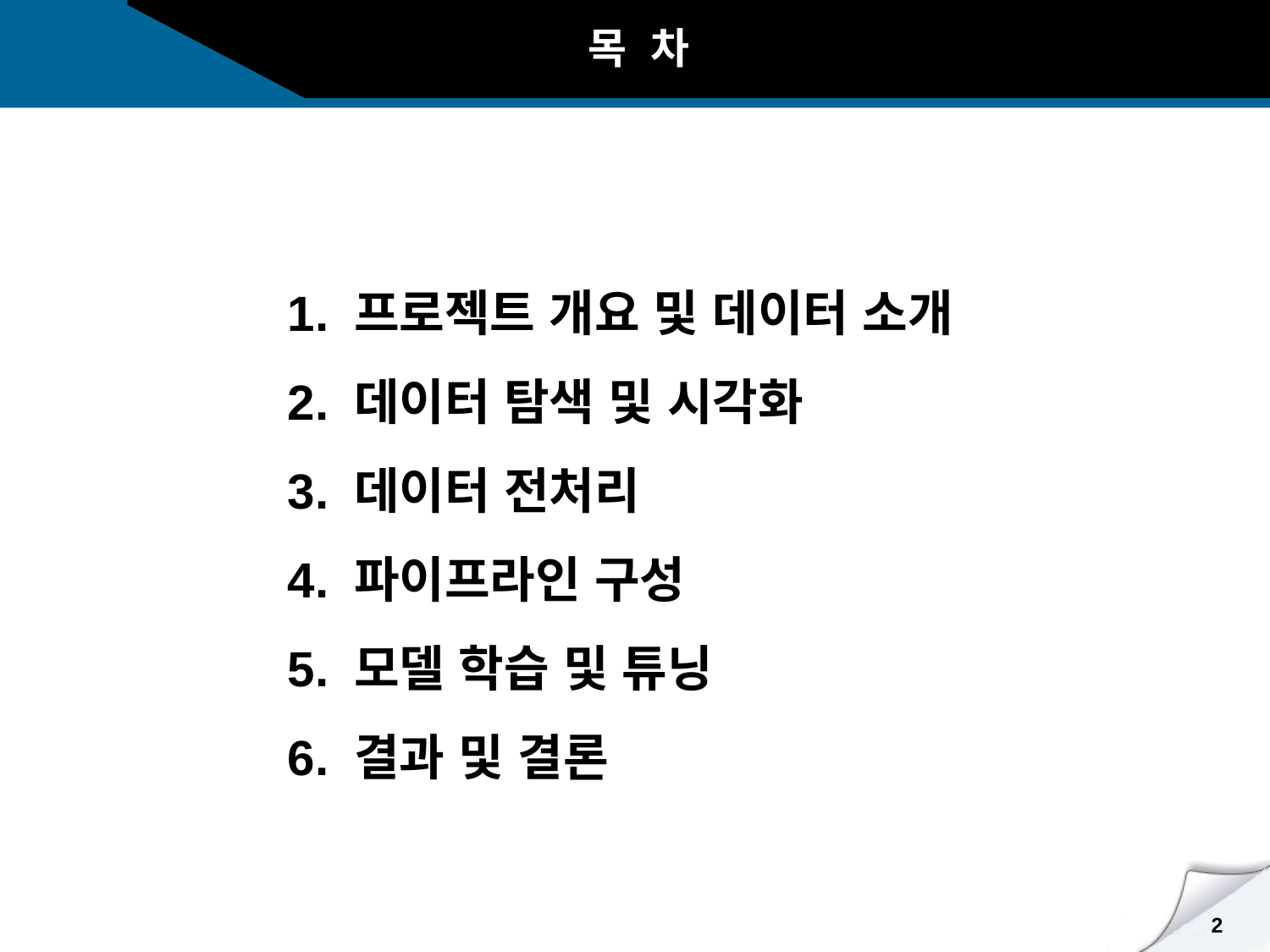

목  차
1. 프로젝트 개요 및 데이터 소개
2. 데이터 탐색 및 시각화
3. 데이터 전처리
4. 파이프라인 구성
5. 모델 학습 및 튜닝
6. 결과 및 결론